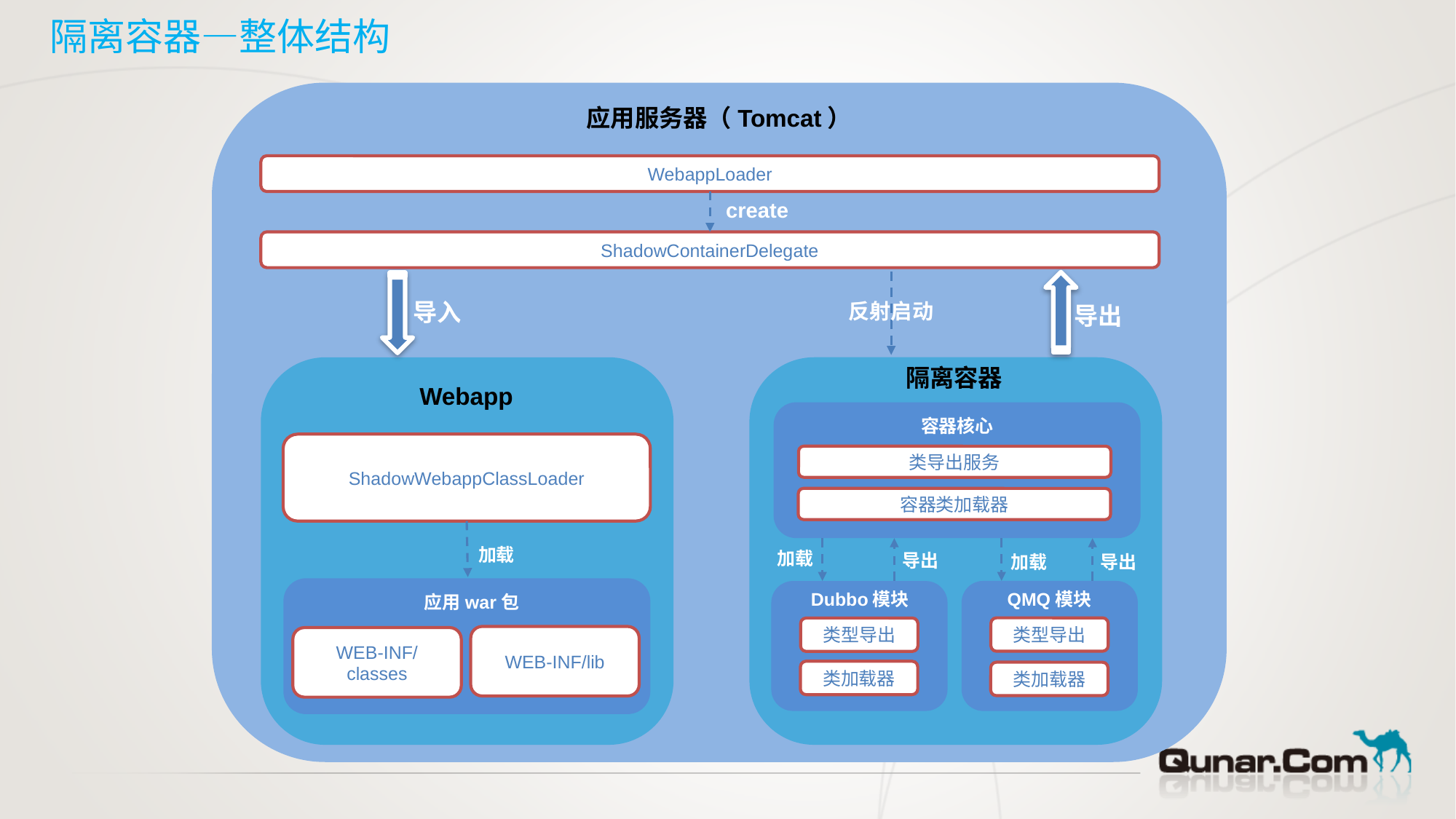

# 隔离容器—整体结构

应用服务器（Tomcat）
WebappLoader
create
ShadowContainerDelegate
导入
反射启动
导出

隔离容器

Webapp

容器核心
ShadowWebappClassLoader
类导出服务
容器类加载器
加载
加载
导出
加载
导出

QMQ模块
Dubbo模块
应用war包
类型导出
类型导出
WEB-INF/lib
WEB-INF/classes
类加载器
类加载器